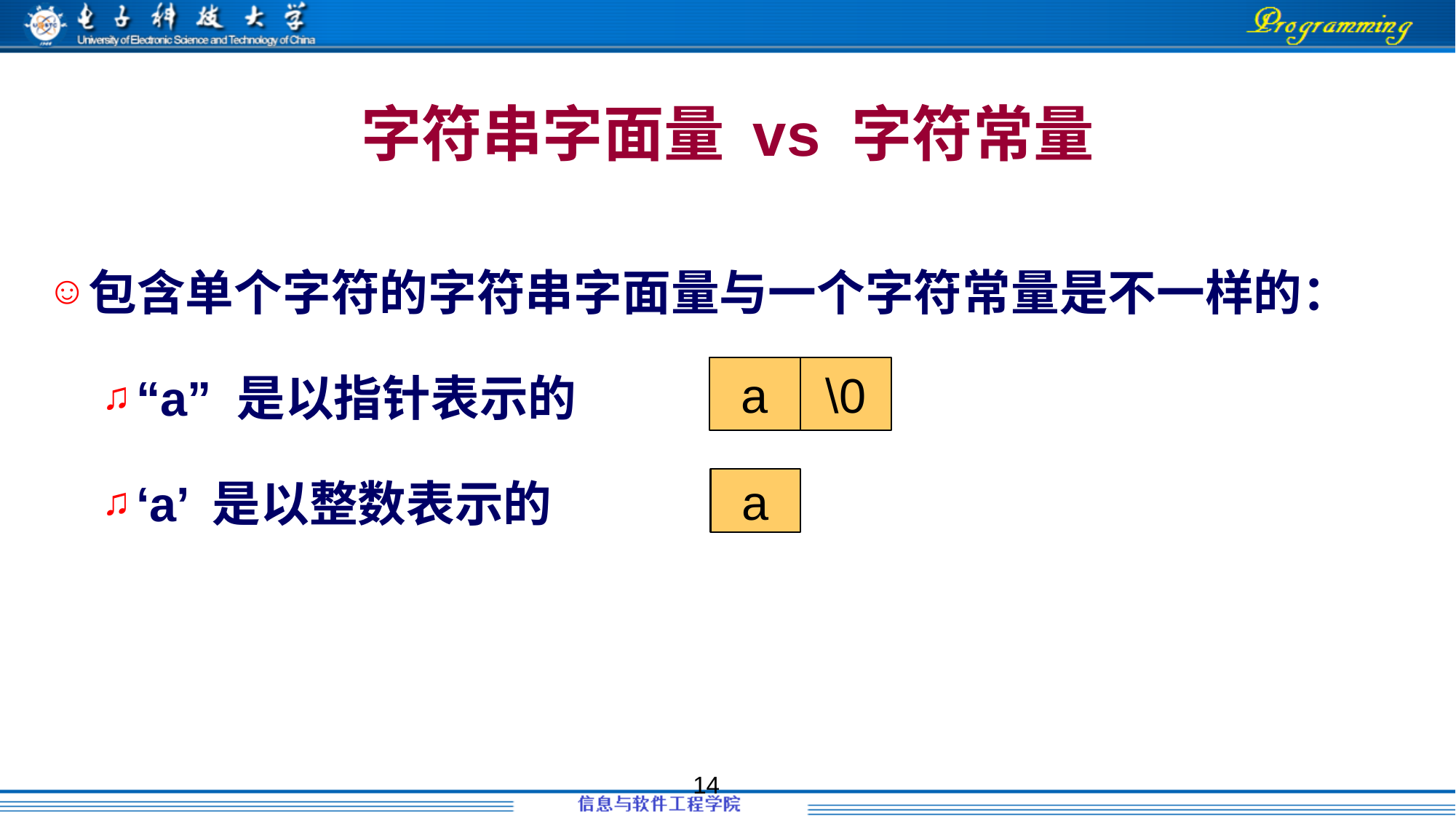

# 字符串字面量 vs 字符常量
包含单个字符的字符串字面量与一个字符常量是不一样的：
“a” 是以指针表示的
‘a’ 是以整数表示的
a
\0
a
14